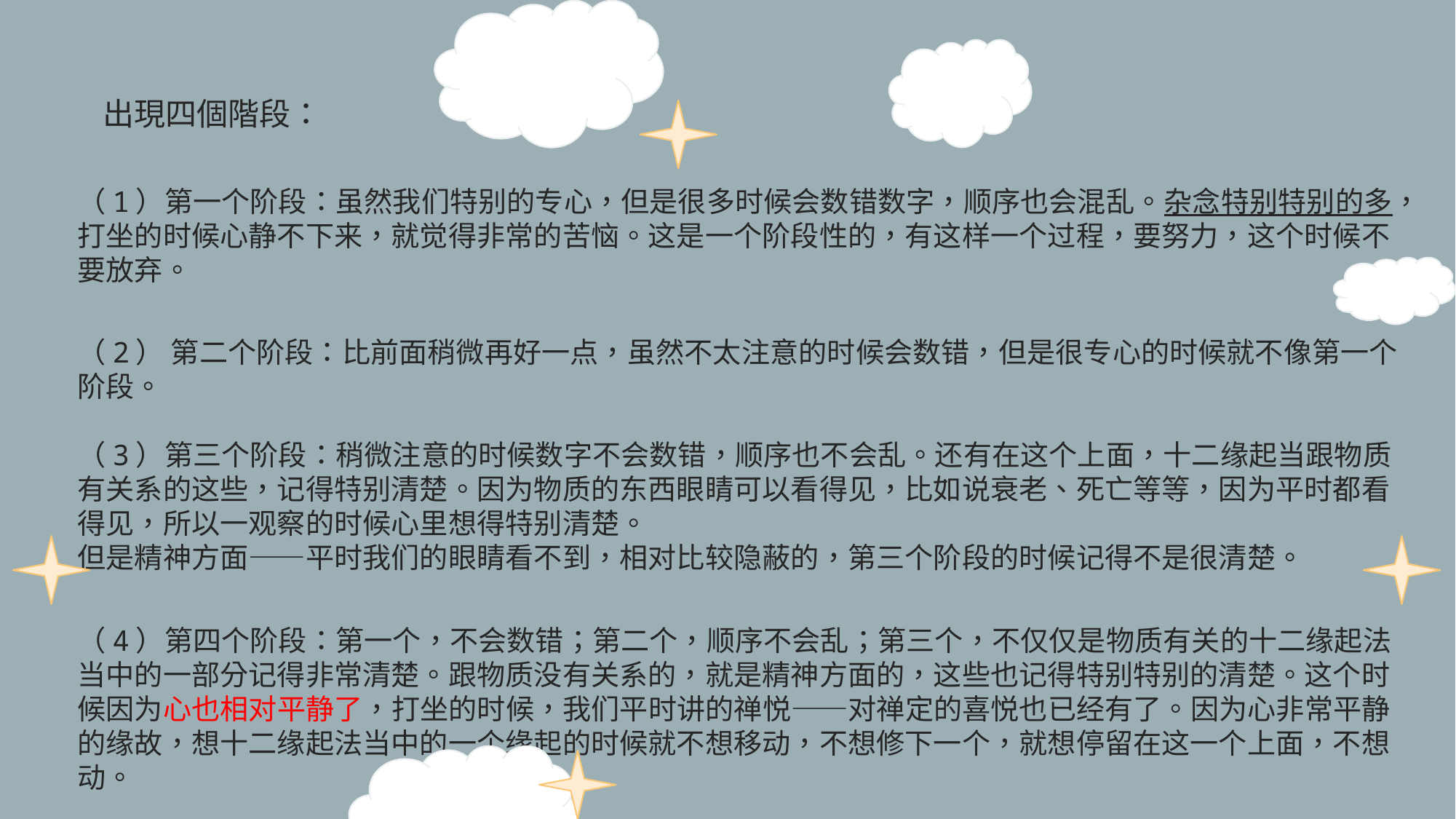

出現四個階段：
（1）第一个阶段：虽然我们特别的专心，但是很多时候会数错数字，顺序也会混乱。杂念特别特别的多，打坐的时候心静不下来，就觉得非常的苦恼。这是一个阶段性的，有这样一个过程，要努力，这个时候不要放弃。
（2） 第二个阶段：比前面稍微再好一点，虽然不太注意的时候会数错，但是很专心的时候就不像第一个阶段。
（3）第三个阶段：稍微注意的时候数字不会数错，顺序也不会乱。还有在这个上面，十二缘起当跟物质有关系的这些，记得特别清楚。因为物质的东西眼睛可以看得见，比如说衰老、死亡等等，因为平时都看得见，所以一观察的时候心里想得特别清楚。
但是精神方面——平时我们的眼睛看不到，相对比较隐蔽的，第三个阶段的时候记得不是很清楚。
（4）第四个阶段：第一个，不会数错；第二个，顺序不会乱；第三个，不仅仅是物质有关的十二缘起法当中的一部分记得非常清楚。跟物质没有关系的，就是精神方面的，这些也记得特别特别的清楚。这个时候因为心也相对平静了，打坐的时候，我们平时讲的禅悦——对禅定的喜悦也已经有了。因为心非常平静的缘故，想十二缘起法当中的一个缘起的时候就不想移动，不想修下一个，就想停留在这一个上面，不想动。